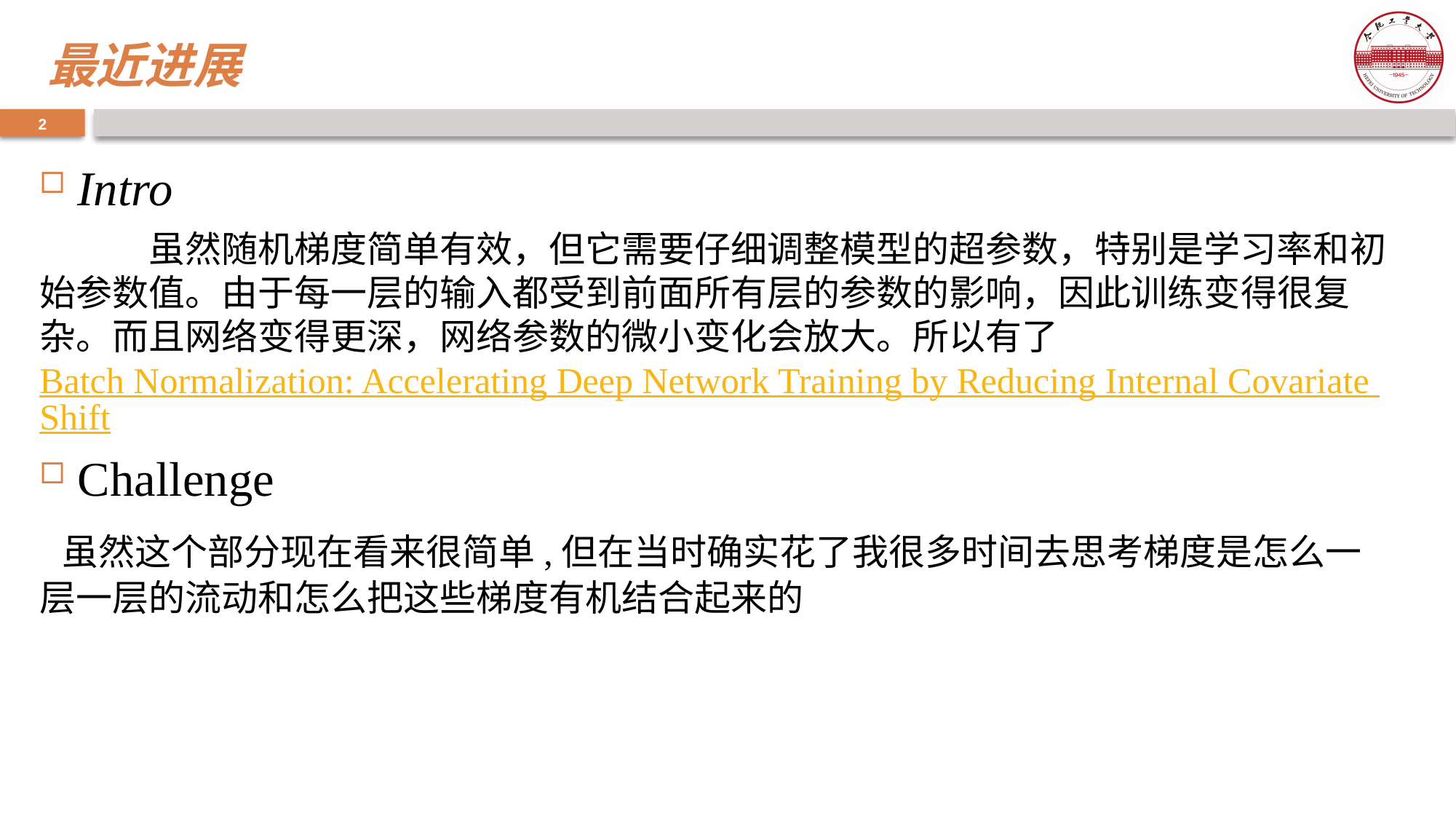

# 最近进展
Intro
	虽然随机梯度简单有效，但它需要仔细调整模型的超参数，特别是学习率和初始参数值。由于每一层的输入都受到前面所有层的参数的影响，因此训练变得很复杂。而且网络变得更深，网络参数的微小变化会放大。所以有了Batch Normalization: Accelerating Deep Network Training by Reducing Internal Covariate Shift
Challenge
 虽然这个部分现在看来很简单,但在当时确实花了我很多时间去思考梯度是怎么一层一层的流动和怎么把这些梯度有机结合起来的